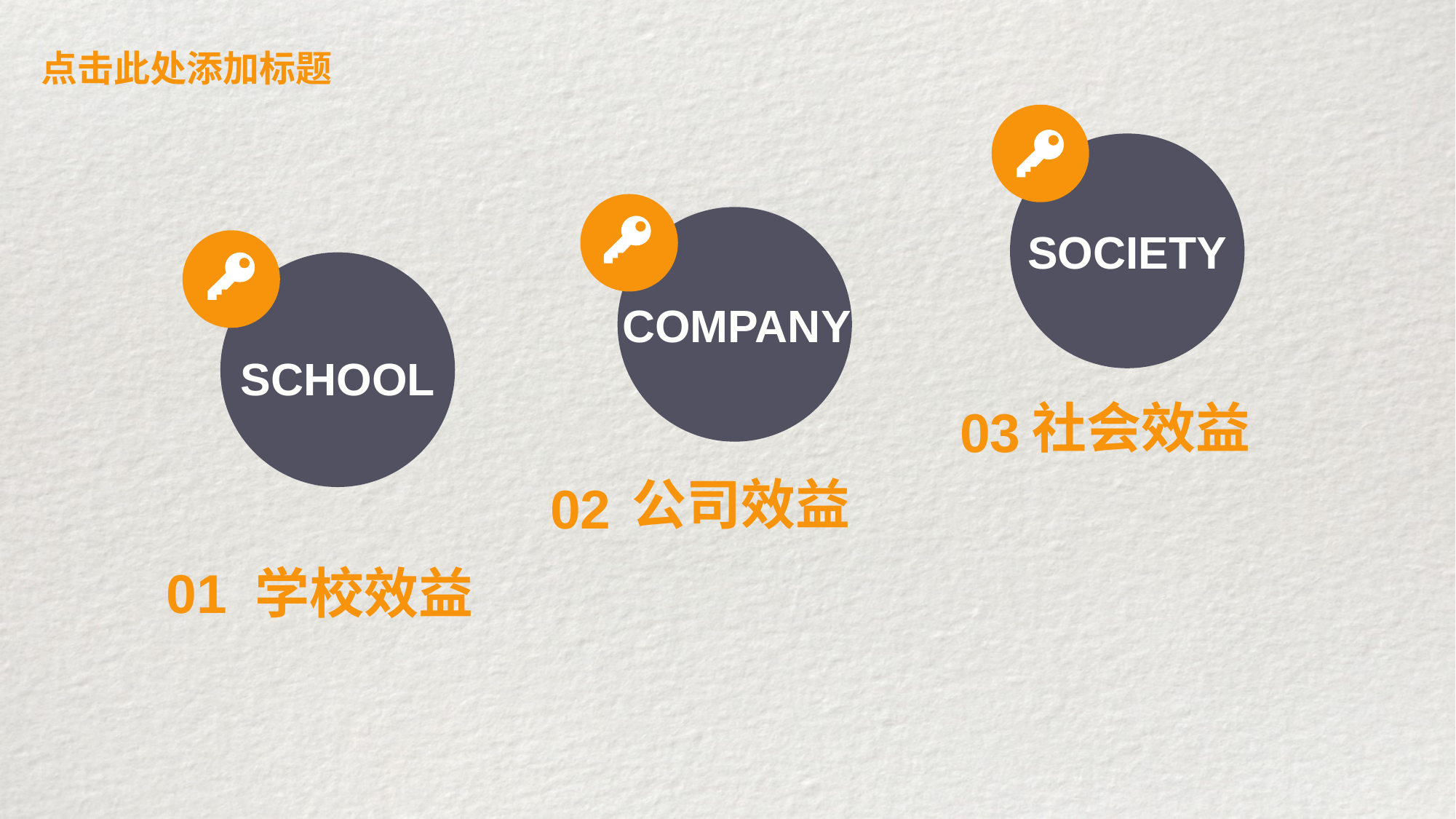

点击此处添加标题

SOCIETY

COMPANY
SCHOOL
社会效益
03
公司效益
02
学校效益
01